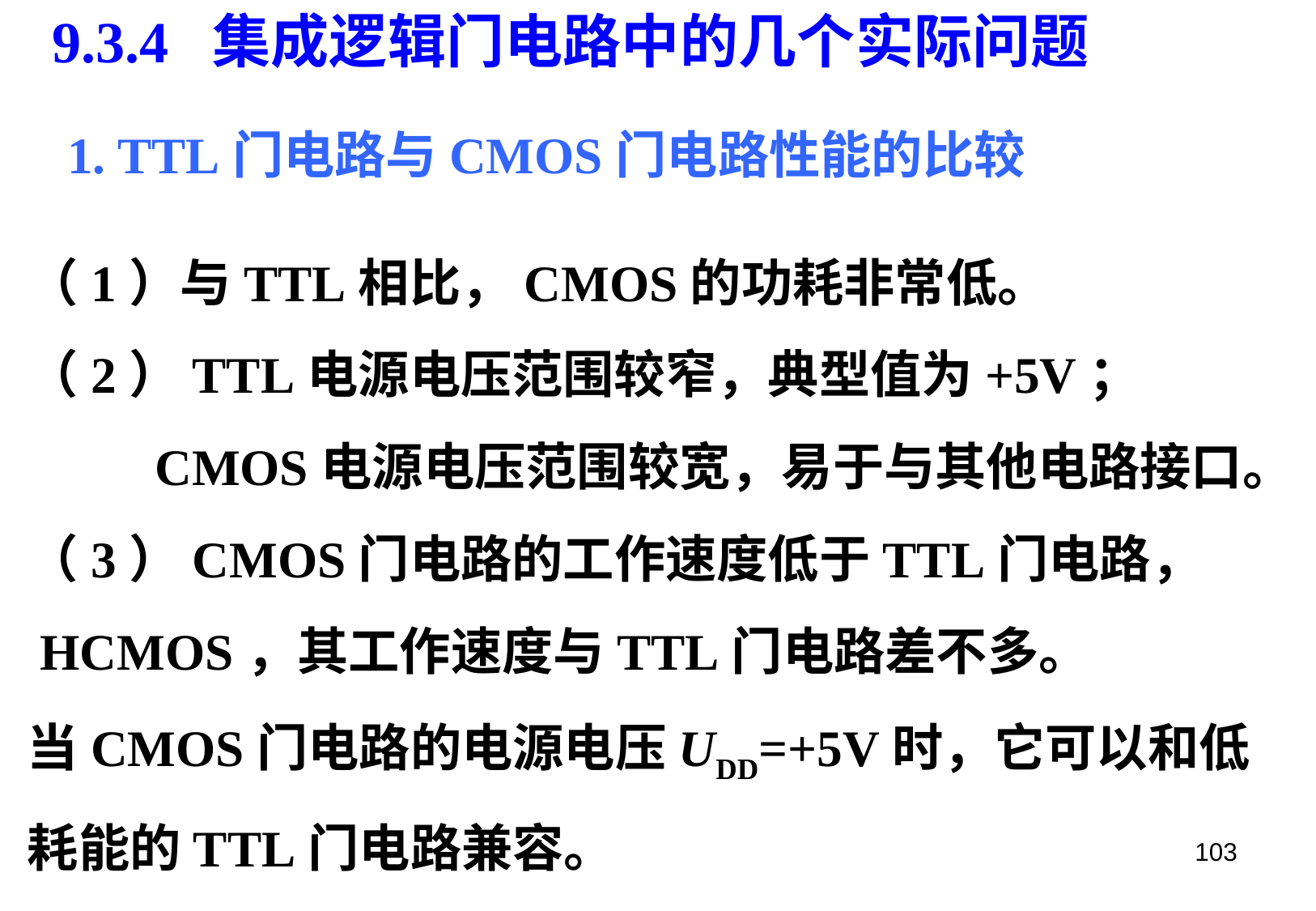

9.3.4  集成逻辑门电路中的几个实际问题
1. TTL门电路与CMOS门电路性能的比较
（1）与TTL相比，CMOS的功耗非常低。
（2）TTL电源电压范围较窄，典型值为+5V；
          CMOS电源电压范围较宽，易于与其他电路接口。
（3）CMOS门电路的工作速度低于TTL门电路，
 HCMOS，其工作速度与TTL门电路差不多。
当CMOS门电路的电源电压UDD=+5V时，它可以和低耗能的TTL门电路兼容。
103